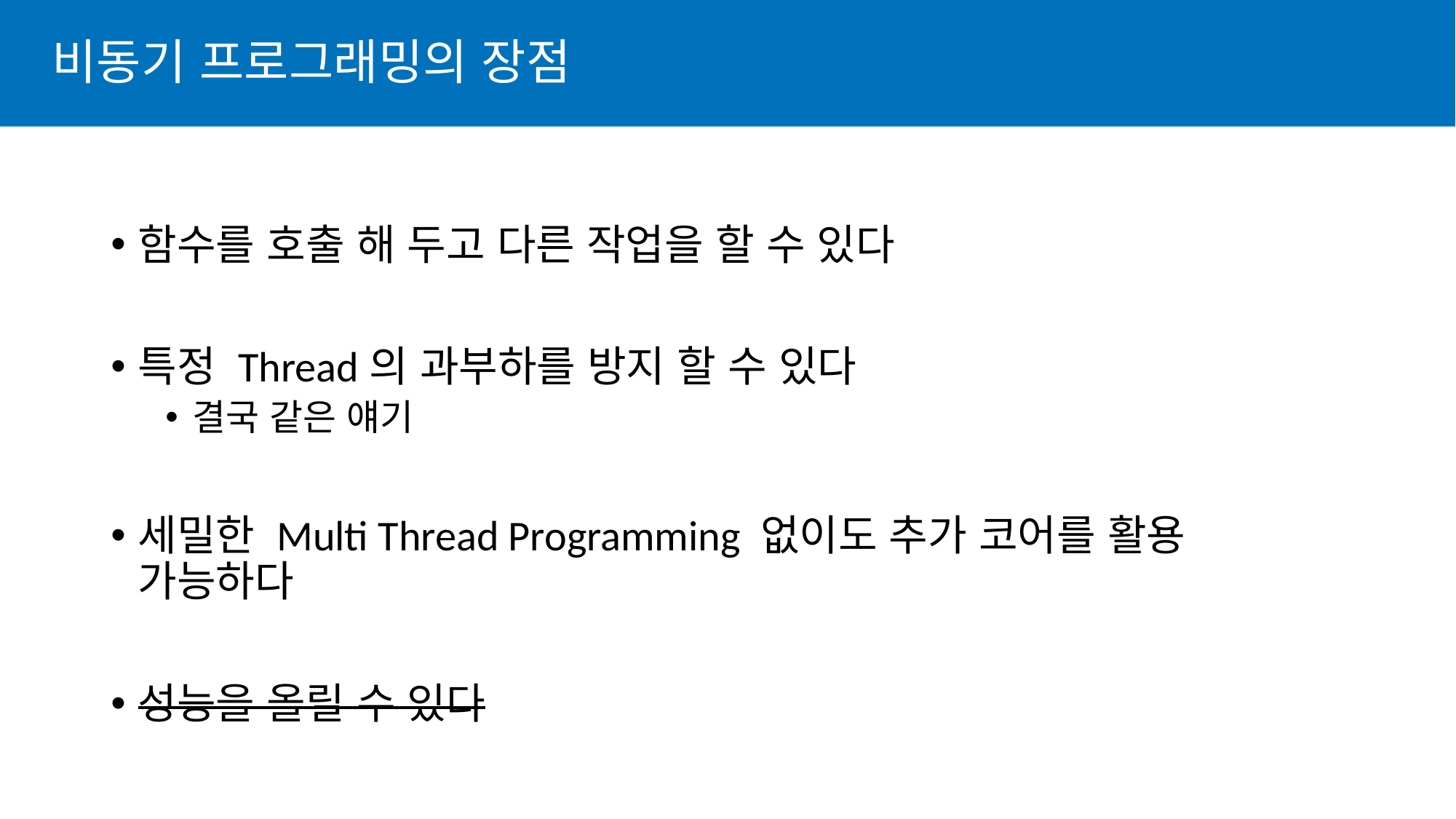

# 비동기 프로그래밍의 장점
함수를 호출 해 두고 다른 작업을 할 수 있다

특정 Thread의 과부하를 방지 할 수 있다
결국 같은 얘기

세밀한 Multi Thread Programming 없이도 추가 코어를 활용 가능하다

성능을 올릴 수 있다